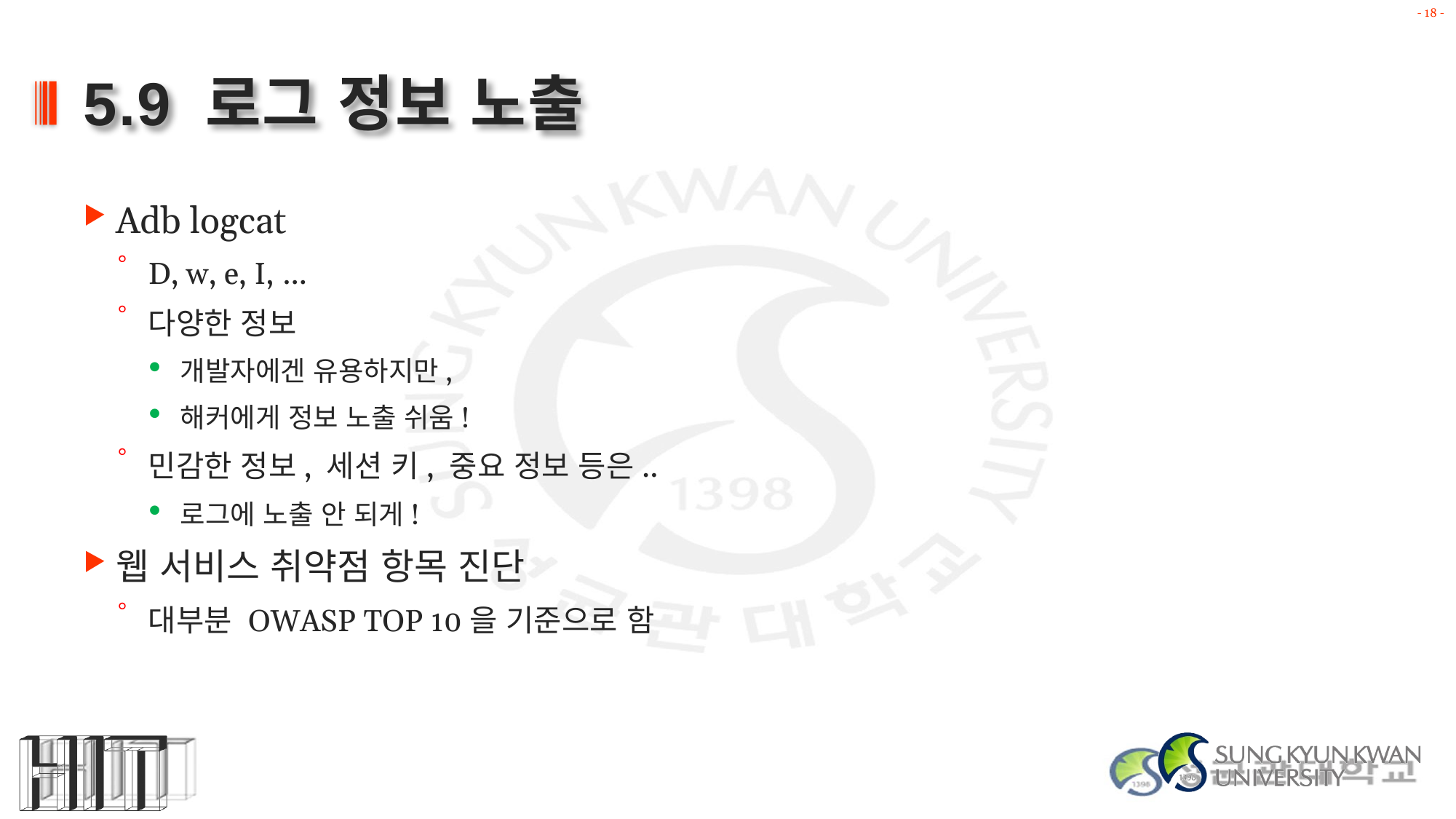

# 5.9 로그 정보 노출
Adb logcat
D, w, e, I, …
다양한 정보
개발자에겐 유용하지만,
해커에게 정보 노출 쉬움!
민감한 정보, 세션 키, 중요 정보 등은..
로그에 노출 안 되게!
웹 서비스 취약점 항목 진단
대부분 OWASP TOP 10을 기준으로 함